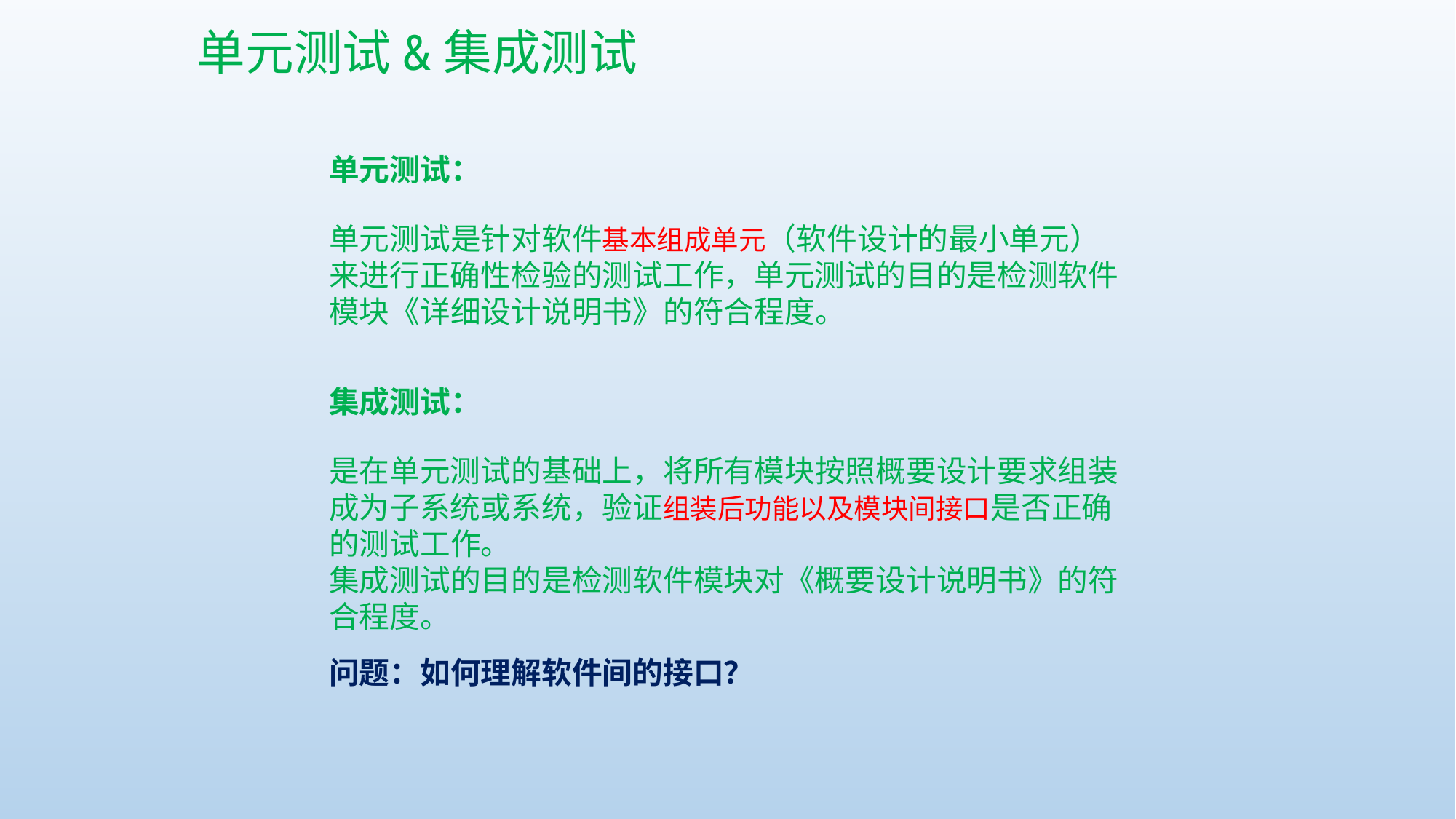

单元测试&集成测试
单元测试：

单元测试是针对软件基本组成单元（软件设计的最小单元）来进行正确性检验的测试工作，单元测试的目的是检测软件模块《详细设计说明书》的符合程度。
集成测试：

是在单元测试的基础上，将所有模块按照概要设计要求组装成为子系统或系统，验证组装后功能以及模块间接口是否正确的测试工作。
集成测试的目的是检测软件模块对《概要设计说明书》的符合程度。
问题：如何理解软件间的接口？